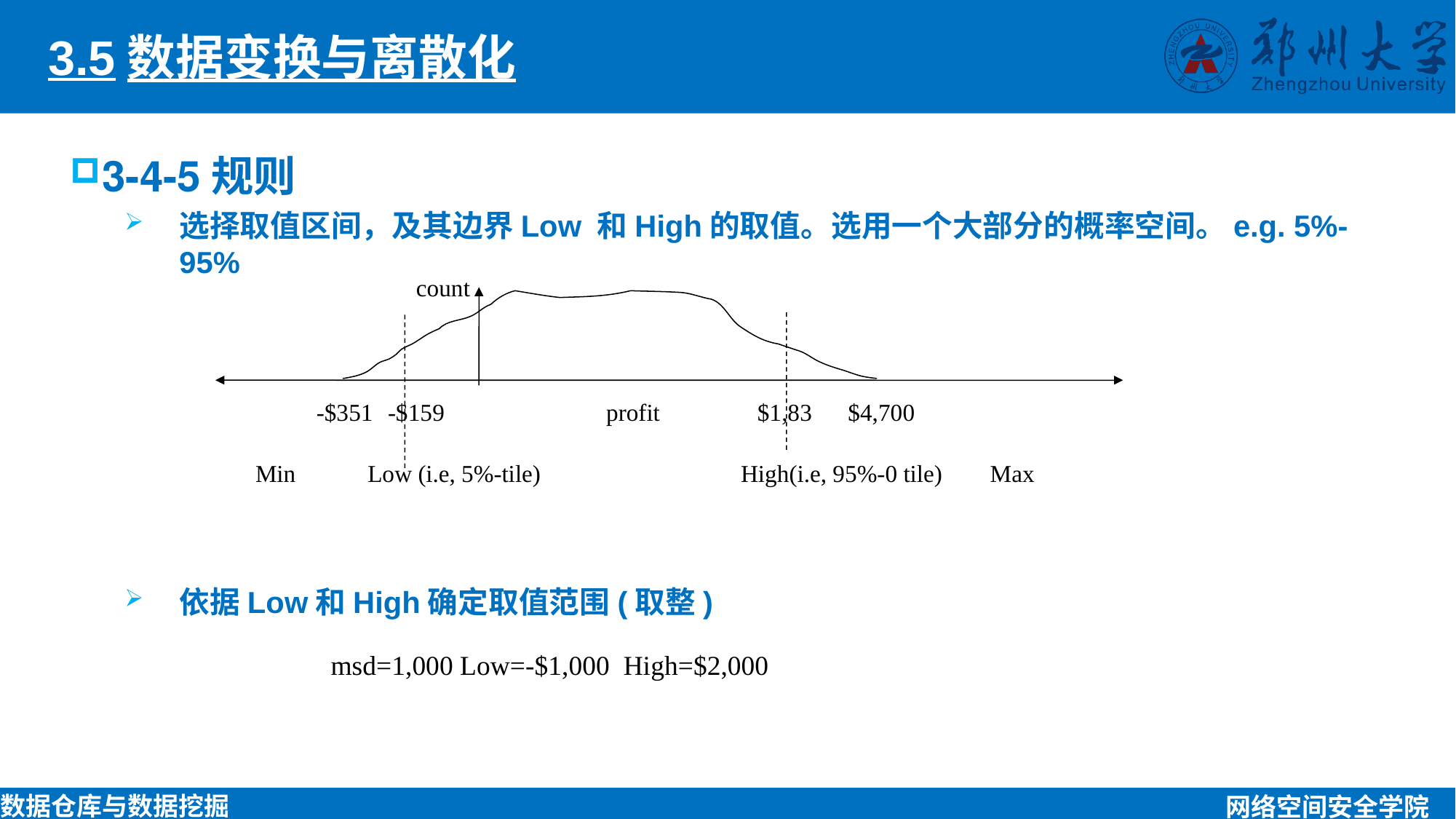

3.5数据变换与离散化
3-4-5规则
选择取值区间，及其边界Low 和High的取值。选用一个大部分的概率空间。e.g. 5%-95%

依据Low和High确定取值范围(取整)

count

         -$351	-$159		profit	       $1,83      $4,700
       Min            Low (i.e, 5%-tile)		             High(i.e, 95%-0 tile)        Max

msd=1,000 Low=-$1,000  High=$2,000